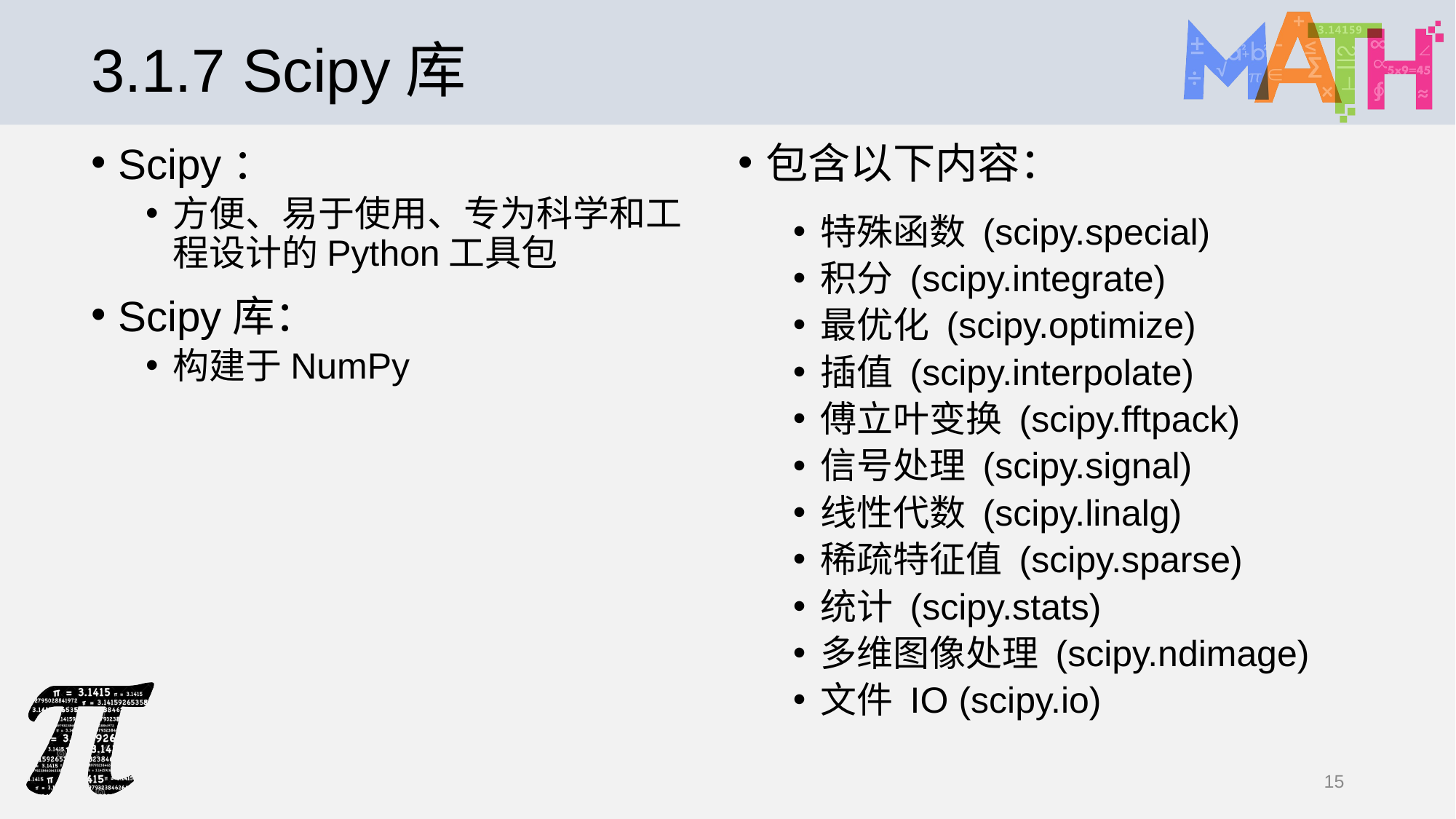

# 3.1.7 Scipy库
Scipy：
方便、易于使用、专为科学和工程设计的Python工具包
Scipy库：
构建于NumPy

包含以下内容：
特殊函数 (scipy.special)
积分 (scipy.integrate)
最优化 (scipy.optimize)
插值 (scipy.interpolate)
傅立叶变换 (scipy.fftpack)
信号处理 (scipy.signal)
线性代数 (scipy.linalg)
稀疏特征值 (scipy.sparse)
统计 (scipy.stats)
多维图像处理 (scipy.ndimage)
文件 IO (scipy.io)

15